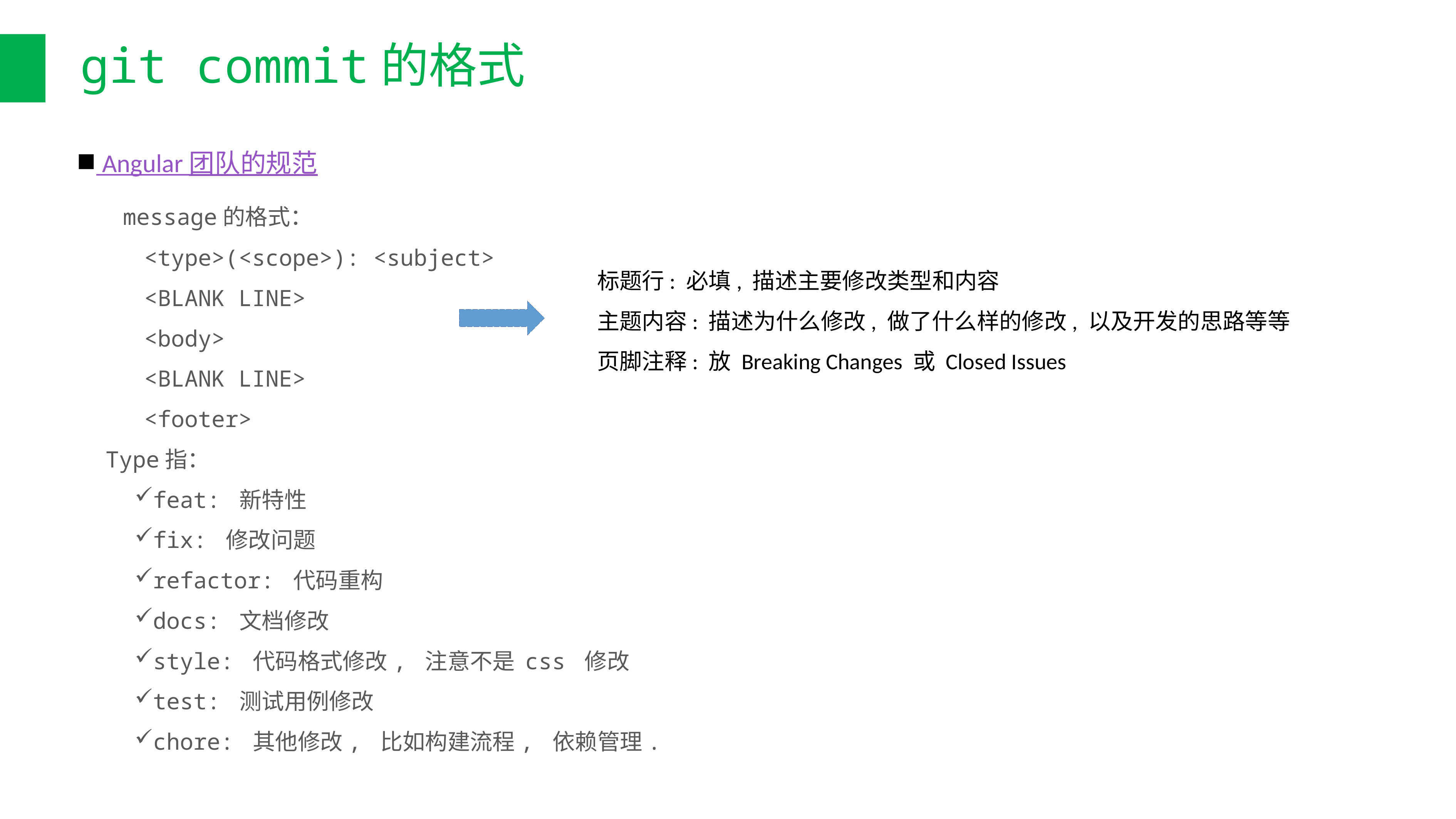

# git commit的格式
 Angular 团队的规范
   message的格式：
     <type>(<scope>): <subject>
     <BLANK LINE>
     <body>
     <BLANK LINE>
     <footer>
Type指：
feat: 新特性
fix: 修改问题
refactor: 代码重构
docs: 文档修改
style: 代码格式修改, 注意不是 css 修改
test: 测试用例修改
chore: 其他修改, 比如构建流程, 依赖管理.

标题行: 必填, 描述主要修改类型和内容
主题内容: 描述为什么修改, 做了什么样的修改, 以及开发的思路等等
页脚注释: 放 Breaking Changes 或 Closed Issues